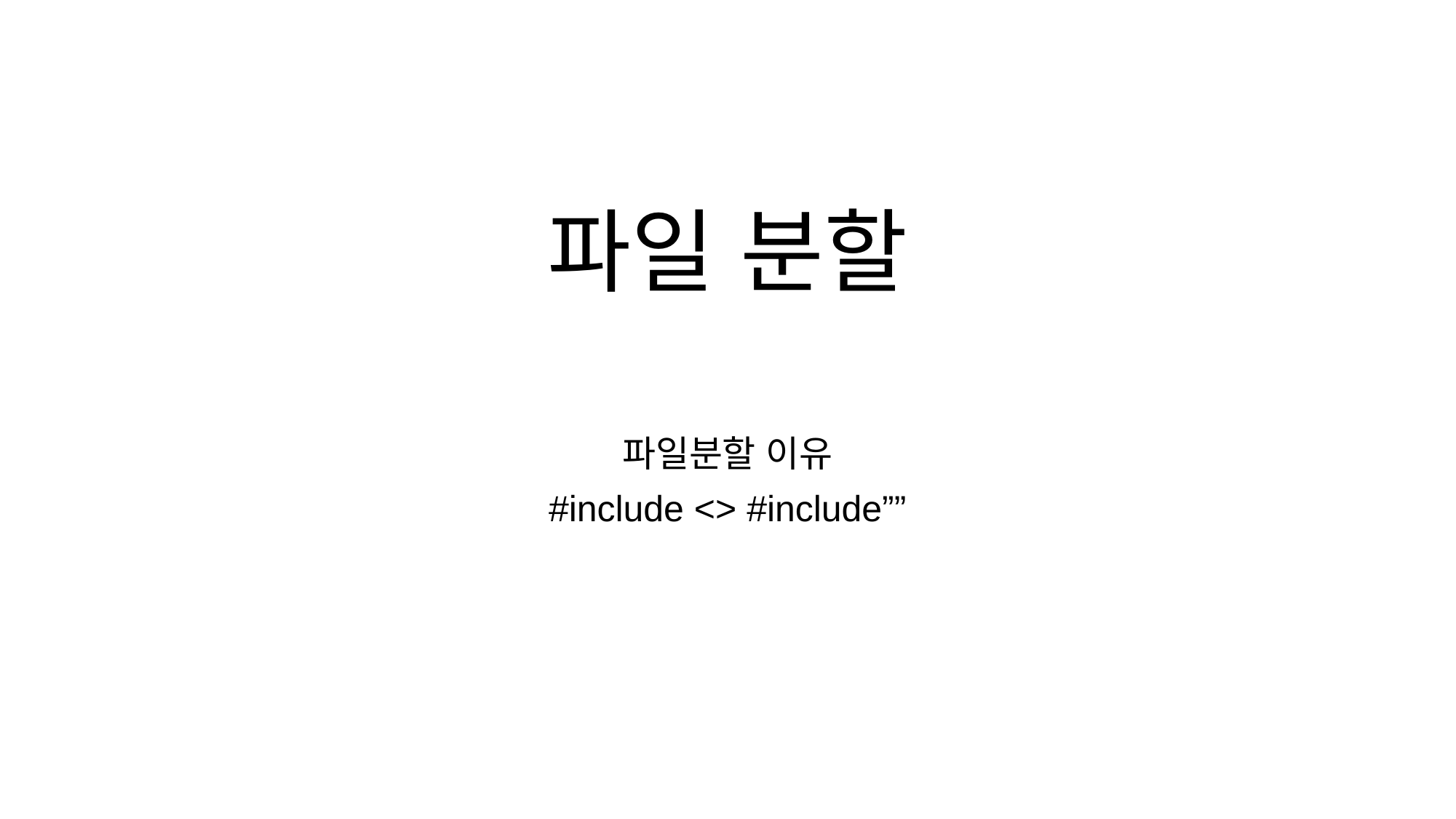

# 파일 분할
파일분할 이유
#include <> #include””